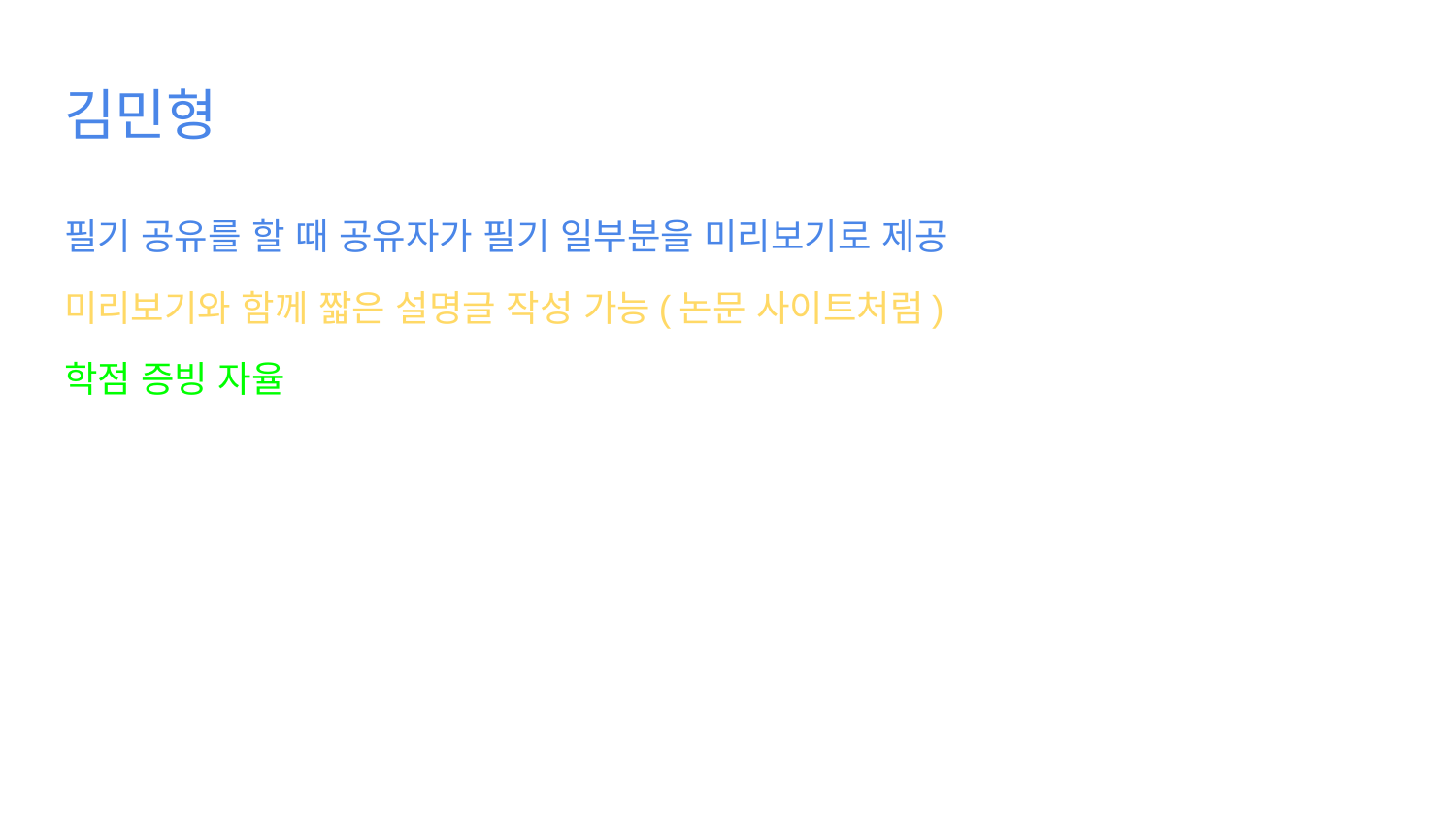

# 김민형
필기 공유를 할 때 공유자가 필기 일부분을 미리보기로 제공
미리보기와 함께 짧은 설명글 작성 가능(논문 사이트처럼)
학점 증빙 자율